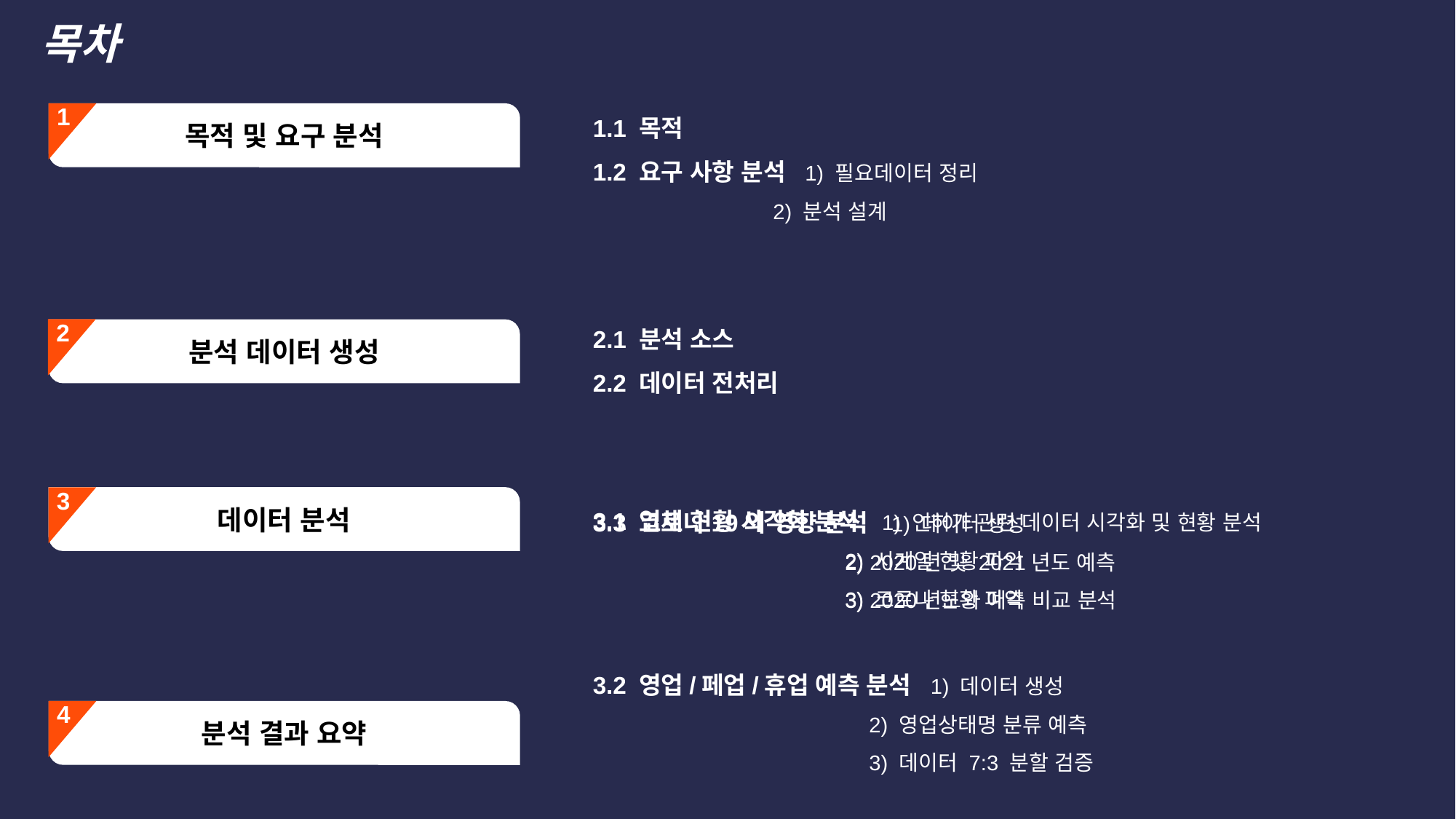

목차
1.1 목적
1.2 요구 사항 분석  1) 필요데이터 정리
                              2) 분석 설계
목적 및 요구 분석
1
2.1 분석 소스
2.2 데이터 전처리
분석 데이터 생성
2
3.1 업체 현황 시각화 분석   1) 인허가 관련 데이터 시각화 및 현황 분석
                                          2) 시계열 현황 파악
                                          3) 코로나 현황 파악

3.2 영업/페업/휴업 예측 분석  1) 데이터 생성
                                              2) 영업상태명 분류 예측
                                              3) 데이터 7:3 분할 검증

데이터 분석
3
3.3 코로나19의 영향 분석   1) 데이터 생성
                                          2) 2020년 및 2021년도 예측
                                          3) 2020년도와 예측 비교 분석
분석 결과 요약
4